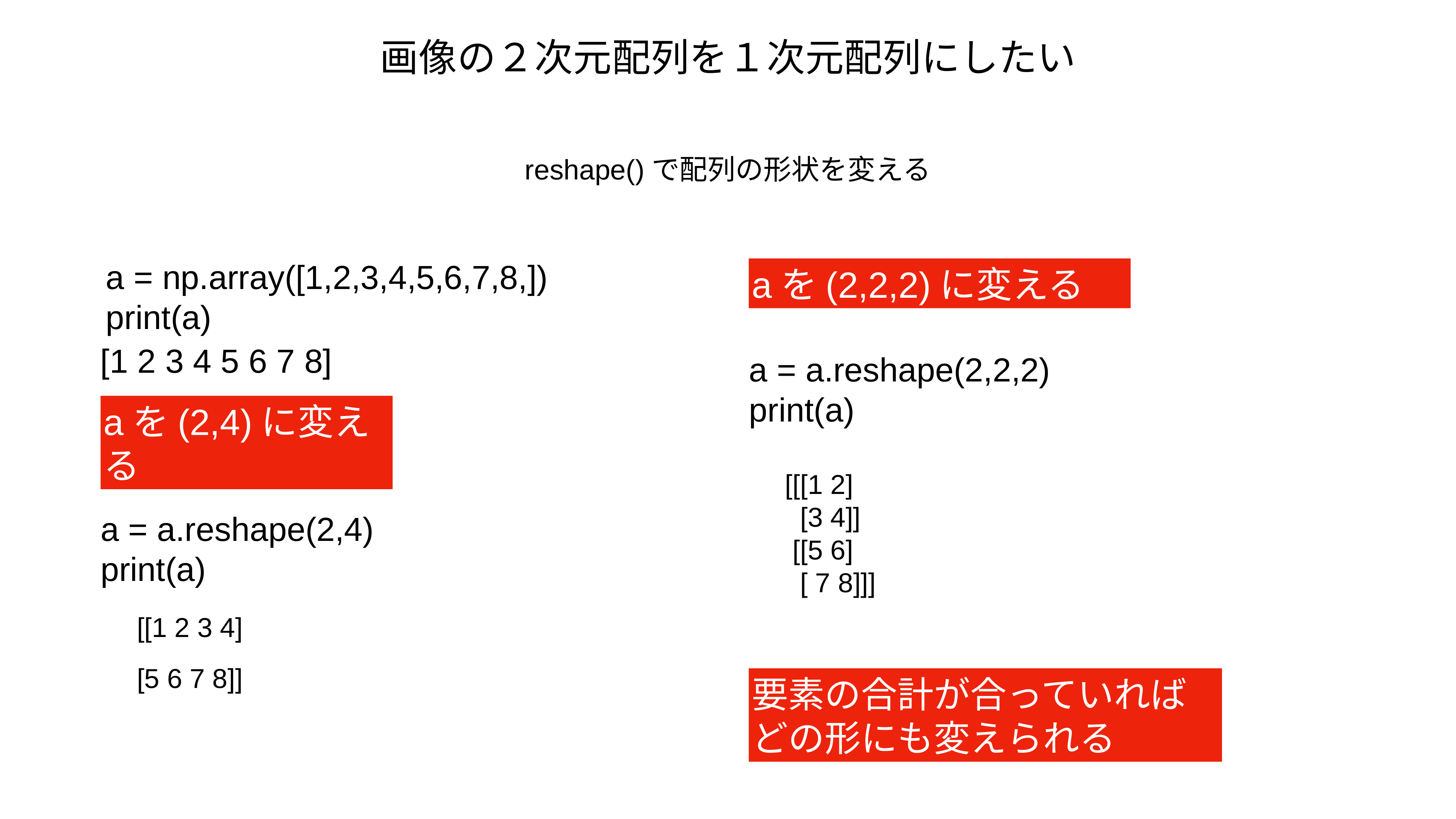

画像の２次元配列を１次元配列にしたい
reshape()で配列の形状を変える
a = np.array([1,2,3,4,5,6,7,8,])
print(a)
aを(2,2,2)に変える
[1 2 3 4 5 6 7 8]
a = a.reshape(2,2,2)
print(a)
aを(2,4)に変える
[[[1 2]
  [3 4]]
 [[5 6]
  [ 7 8]]]
a = a.reshape(2,4)
print(a)
[[1 2 3 4]
[5 6 7 8]]
要素の合計が合っていればどの形にも変えられる